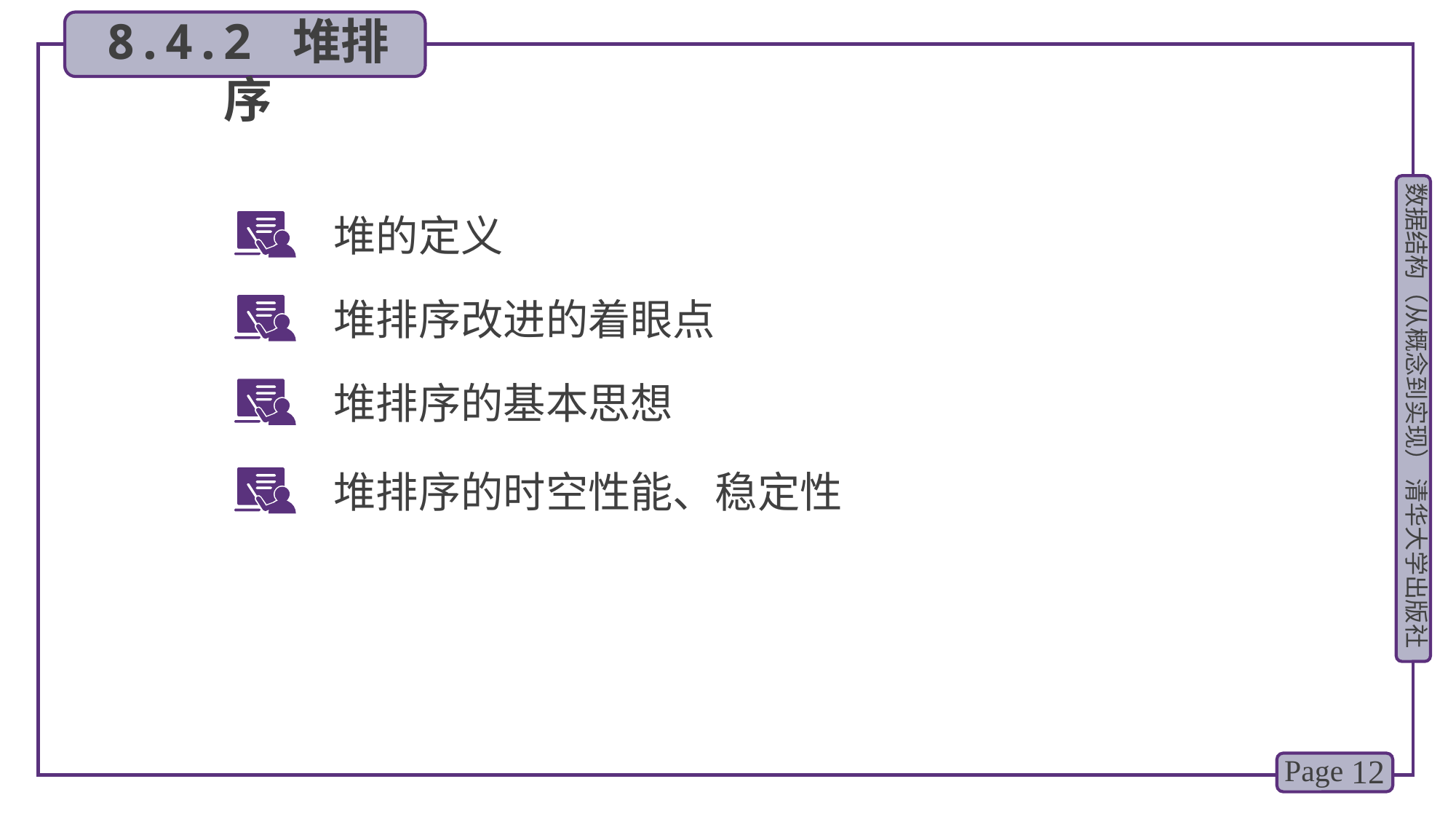

8.4.2 堆排序

堆的定义

堆排序改进的着眼点

堆排序的基本思想

堆排序的时空性能、稳定性